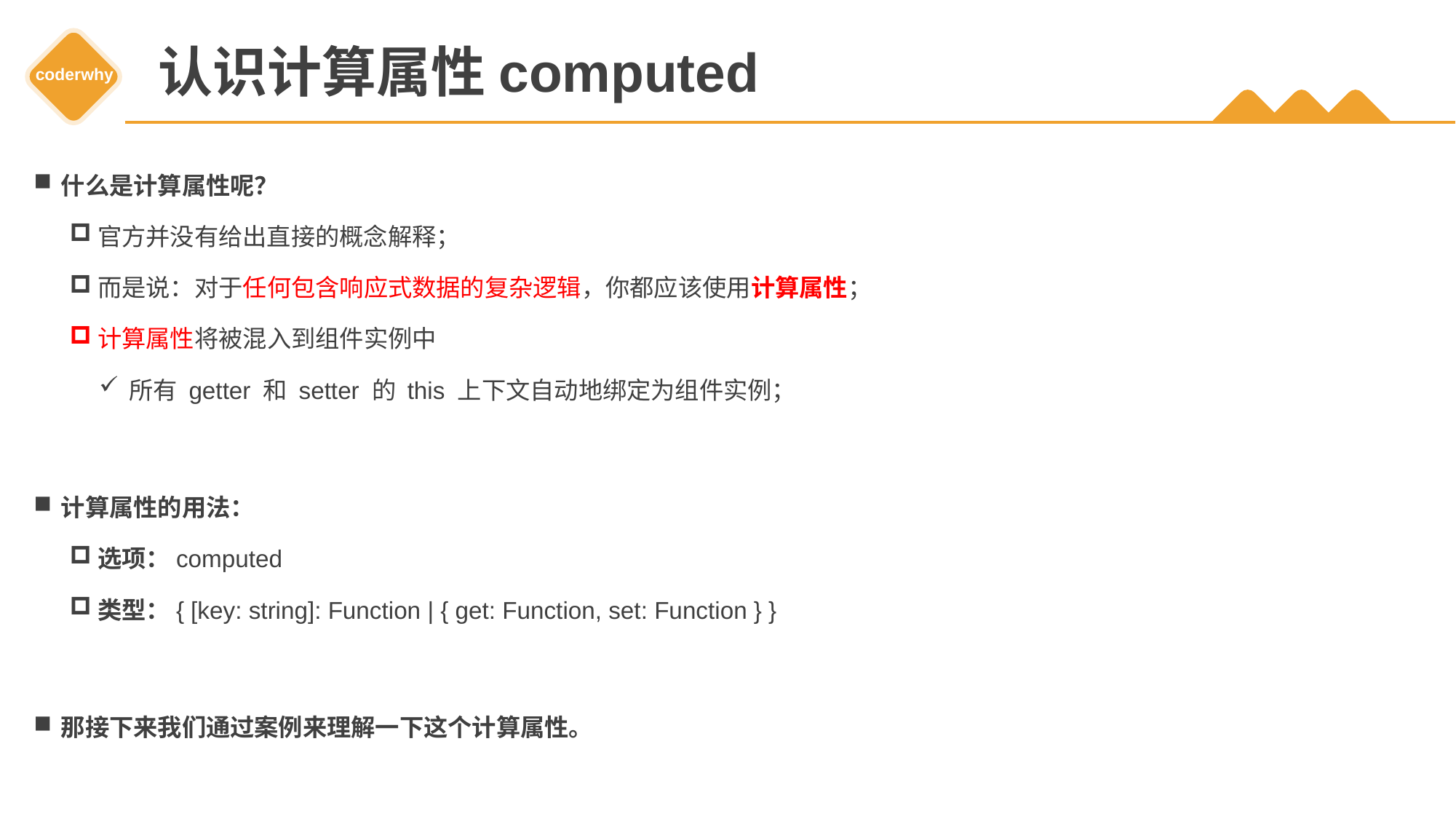

# 认识计算属性computed
什么是计算属性呢？
官方并没有给出直接的概念解释；
而是说：对于任何包含响应式数据的复杂逻辑，你都应该使用计算属性；
计算属性将被混入到组件实例中
所有 getter 和 setter 的 this 上下文自动地绑定为组件实例；

计算属性的用法：
选项：computed
类型：{ [key: string]: Function | { get: Function, set: Function } }

那接下来我们通过案例来理解一下这个计算属性。